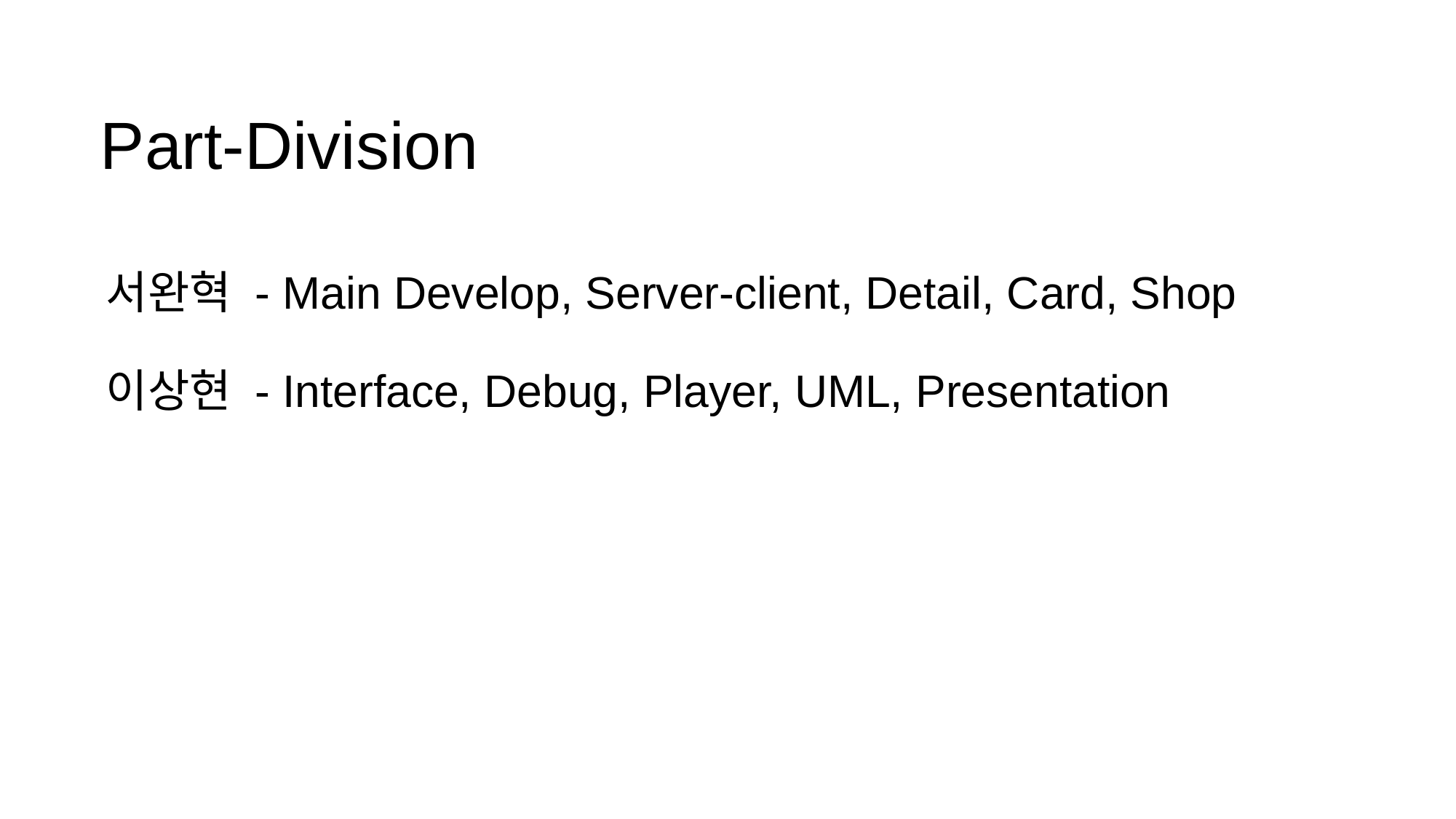

Part-Division
서완혁 - Main Develop, Server-client, Detail, Card, Shop

이상현 - Interface, Debug, Player, UML, Presentation